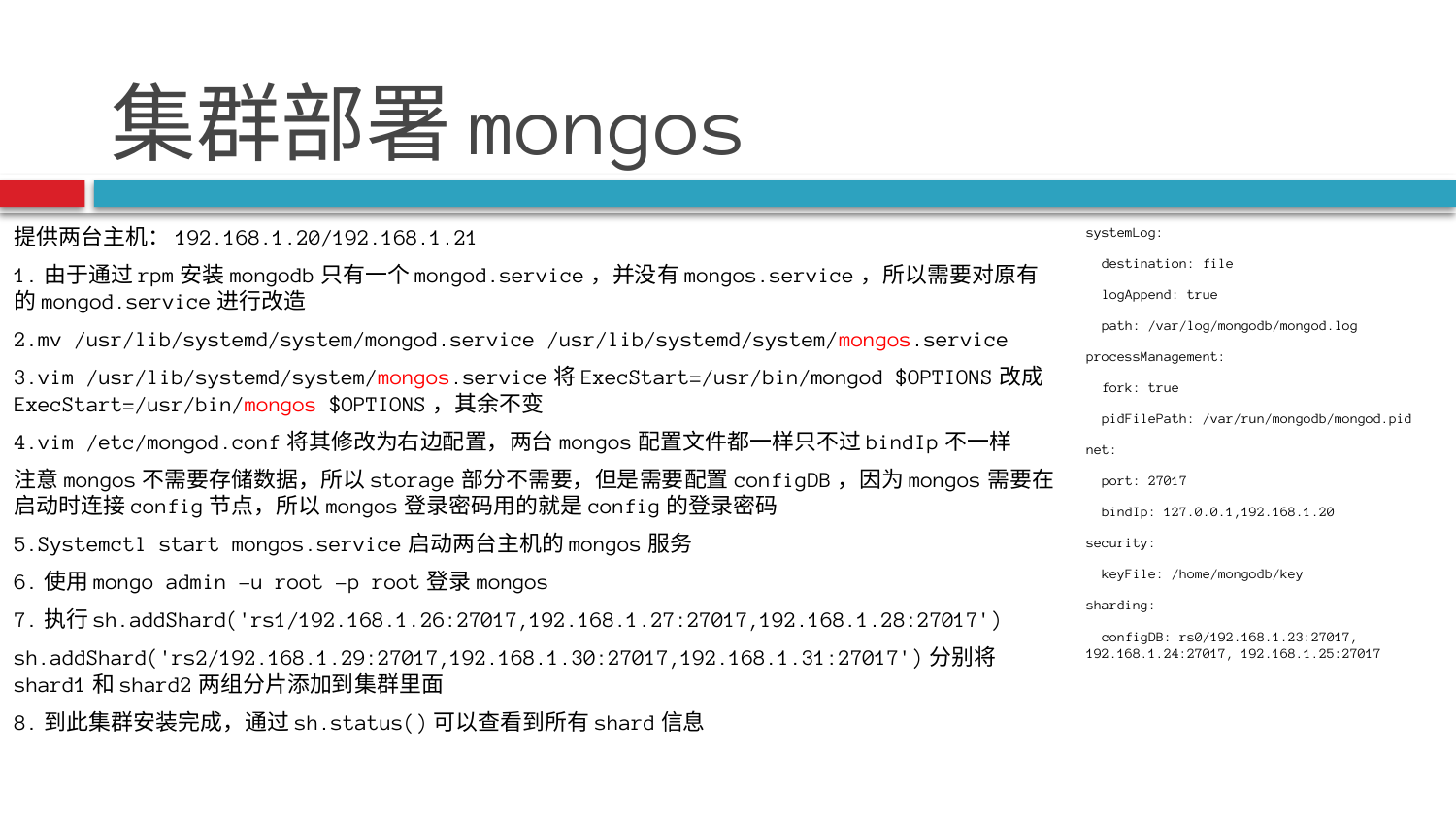

# 集群部署mongos
提供两台主机：192.168.1.20/192.168.1.21
1.由于通过rpm安装mongodb只有一个mongod.service，并没有mongos.service，所以需要对原有的mongod.service进行改造
2.mv /usr/lib/systemd/system/mongod.service /usr/lib/systemd/system/mongos.service
3.vim /usr/lib/systemd/system/mongos.service将ExecStart=/usr/bin/mongod $OPTIONS改成ExecStart=/usr/bin/mongos $OPTIONS，其余不变
4.vim /etc/mongod.conf将其修改为右边配置，两台mongos配置文件都一样只不过bindIp不一样
注意mongos不需要存储数据，所以storage部分不需要，但是需要配置configDB，因为mongos需要在启动时连接config节点，所以mongos登录密码用的就是config的登录密码
5.Systemctl start mongos.service启动两台主机的mongos服务
6.使用mongo admin –u root –p root登录mongos
7.执行sh.addShard('rs1/192.168.1.26:27017,192.168.1.27:27017,192.168.1.28:27017')
sh.addShard('rs2/192.168.1.29:27017,192.168.1.30:27017,192.168.1.31:27017')分别将shard1和shard2两组分片添加到集群里面
8.到此集群安装完成，通过sh.status()可以查看到所有shard信息
systemLog:
  destination: file
  logAppend: true
  path: /var/log/mongodb/mongod.log
processManagement:
  fork: true
  pidFilePath: /var/run/mongodb/mongod.pid
net:
  port: 27017
  bindIp: 127.0.0.1,192.168.1.20
security:
  keyFile: /home/mongodb/key
sharding:
  configDB: rs0/192.168.1.23:27017, 192.168.1.24:27017, 192.168.1.25:27017